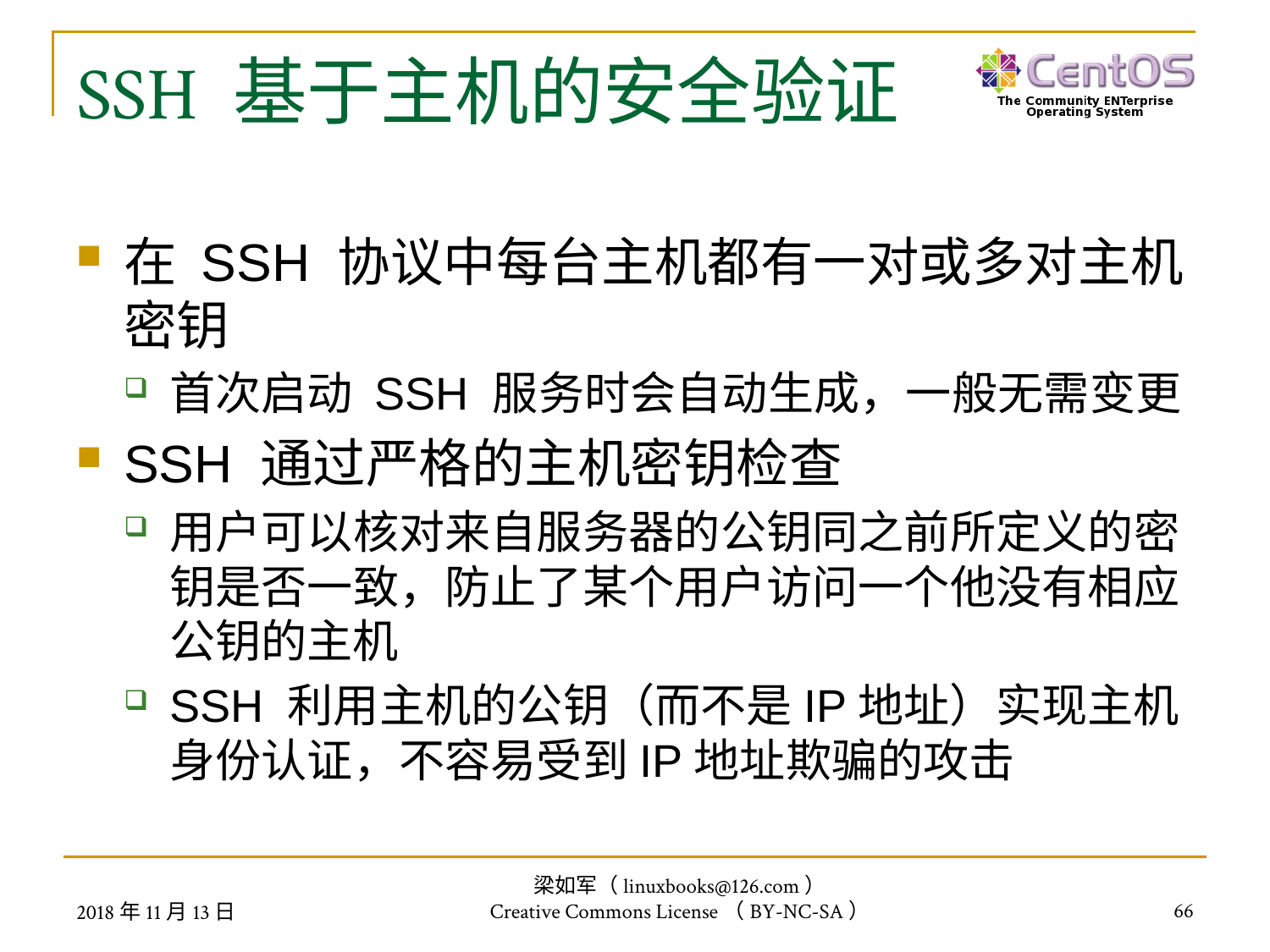

# SSH 基于主机的安全验证
在 SSH 协议中每台主机都有一对或多对主机密钥
首次启动 SSH 服务时会自动生成，一般无需变更
SSH 通过严格的主机密钥检查
用户可以核对来自服务器的公钥同之前所定义的密钥是否一致，防止了某个用户访问一个他没有相应公钥的主机
SSH 利用主机的公钥（而不是IP地址）实现主机身份认证，不容易受到IP地址欺骗的攻击
梁如军（linuxbooks@126.com）
Creative Commons License（BY-NC-SA）
2018年11月13日
66